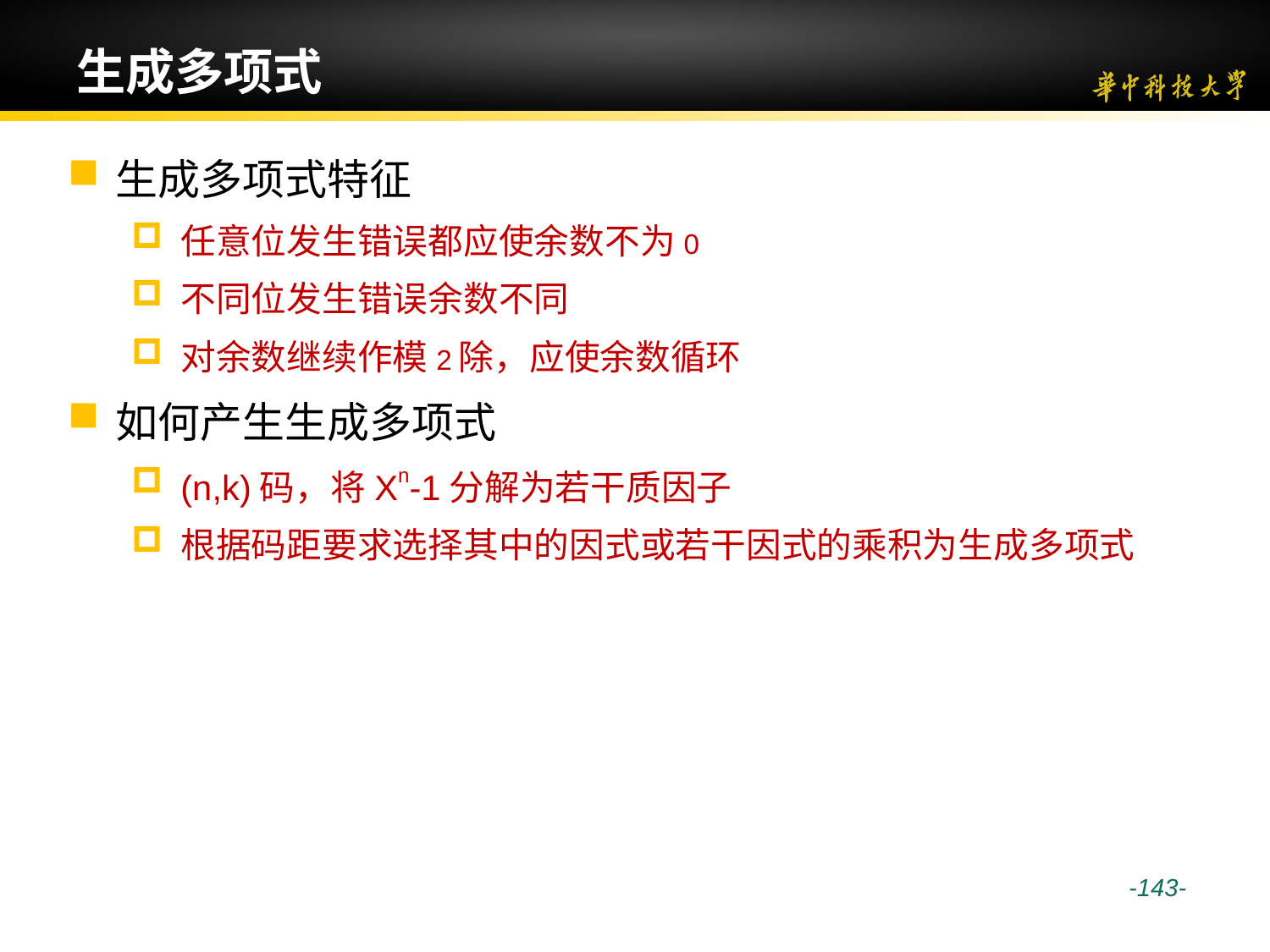

# 生成多项式
生成多项式特征
任意位发生错误都应使余数不为0
不同位发生错误余数不同
对余数继续作模2除，应使余数循环
如何产生生成多项式
(n,k)码，将Xn-1分解为若干质因子
根据码距要求选择其中的因式或若干因式的乘积为生成多项式

 -143-